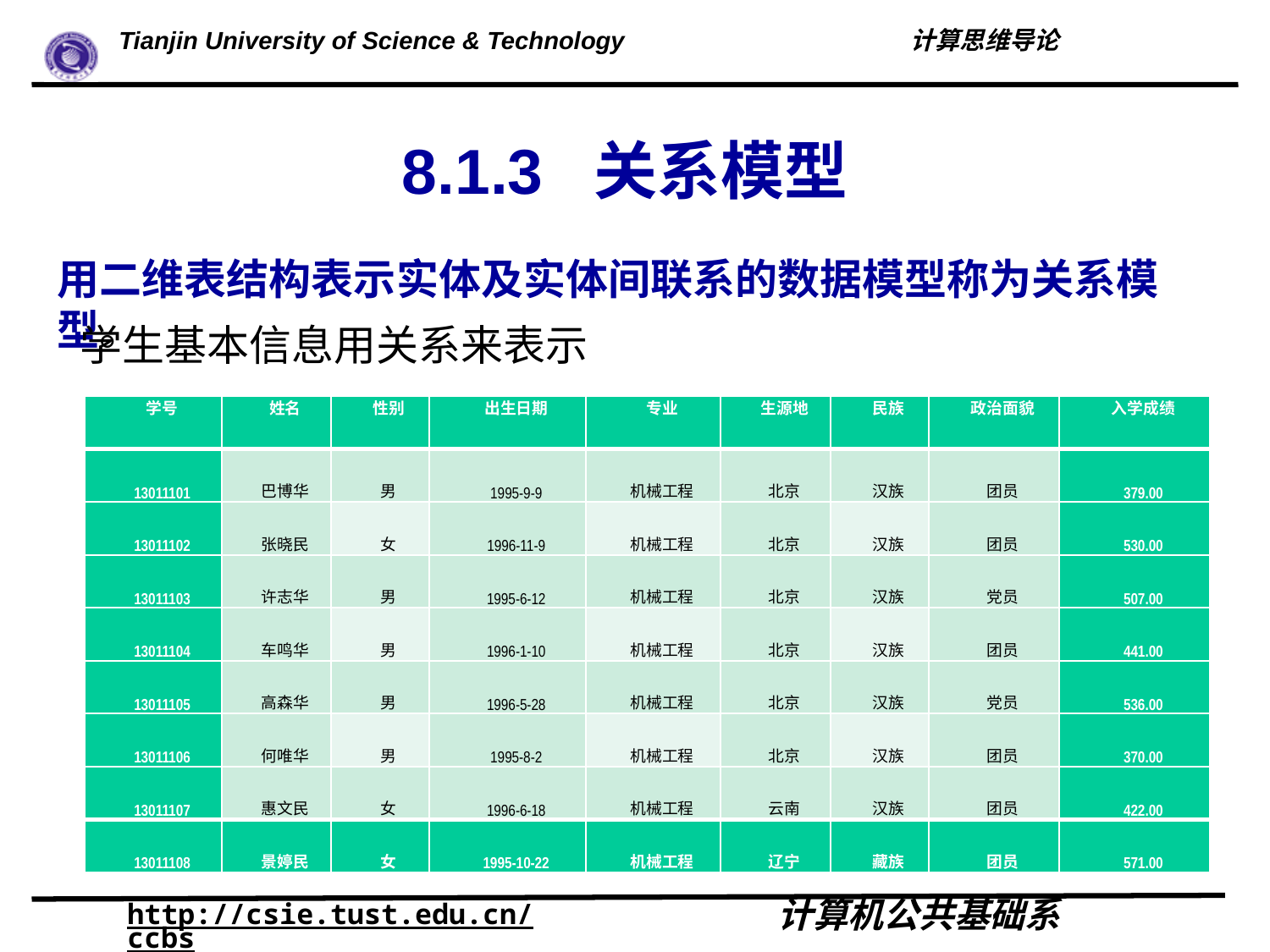

# 8.1.3  关系模型
用二维表结构表示实体及实体间联系的数据模型称为关系模型。
学生基本信息用关系来表示
| 学号 | 姓名 | 性别 | 出生日期 | 专业 | 生源地 | 民族 | 政治面貌 | 入学成绩 |
| --- | --- | --- | --- | --- | --- | --- | --- | --- |
| 13011101 | 巴博华 | 男 | 1995-9-9 | 机械工程 | 北京 | 汉族 | 团员 | 379.00 |
| 13011102 | 张晓民 | 女 | 1996-11-9 | 机械工程 | 北京 | 汉族 | 团员 | 530.00 |
| 13011103 | 许志华 | 男 | 1995-6-12 | 机械工程 | 北京 | 汉族 | 党员 | 507.00 |
| 13011104 | 车鸣华 | 男 | 1996-1-10 | 机械工程 | 北京 | 汉族 | 团员 | 441.00 |
| 13011105 | 高森华 | 男 | 1996-5-28 | 机械工程 | 北京 | 汉族 | 党员 | 536.00 |
| 13011106 | 何唯华 | 男 | 1995-8-2 | 机械工程 | 北京 | 汉族 | 团员 | 370.00 |
| 13011107 | 惠文民 | 女 | 1996-6-18 | 机械工程 | 云南 | 汉族 | 团员 | 422.00 |
| 13011108 | 景婷民 | 女 | 1995-10-22 | 机械工程 | 辽宁 | 藏族 | 团员 | 571.00 |